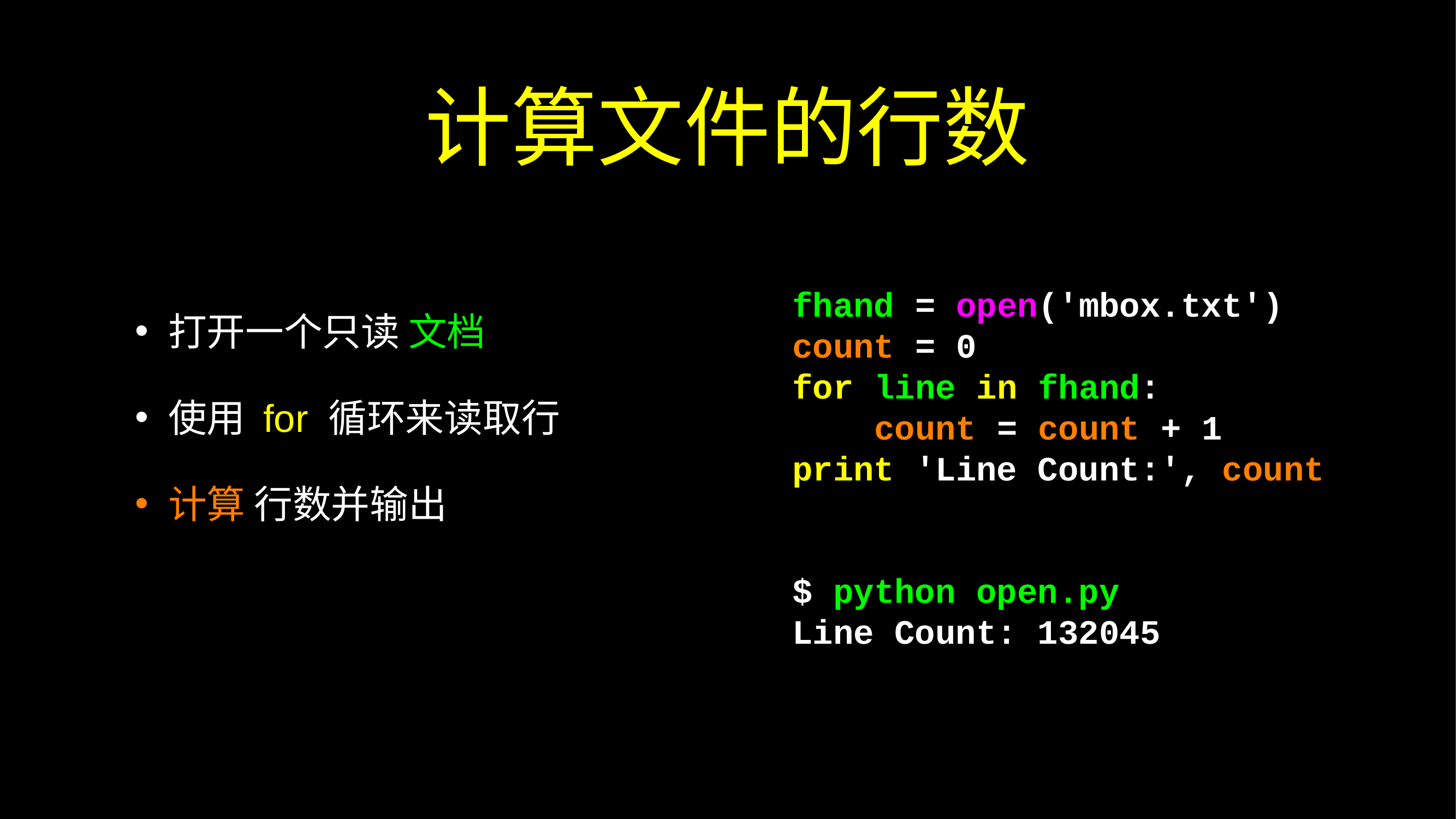

# 计算文件的行数
打开一个只读 文档
使用 for 循环来读取行
计算 行数并输出
fhand = open('mbox.txt')
count = 0
for line in fhand:
    count = count + 1
print 'Line Count:', count

$ python open.py
Line Count: 132045